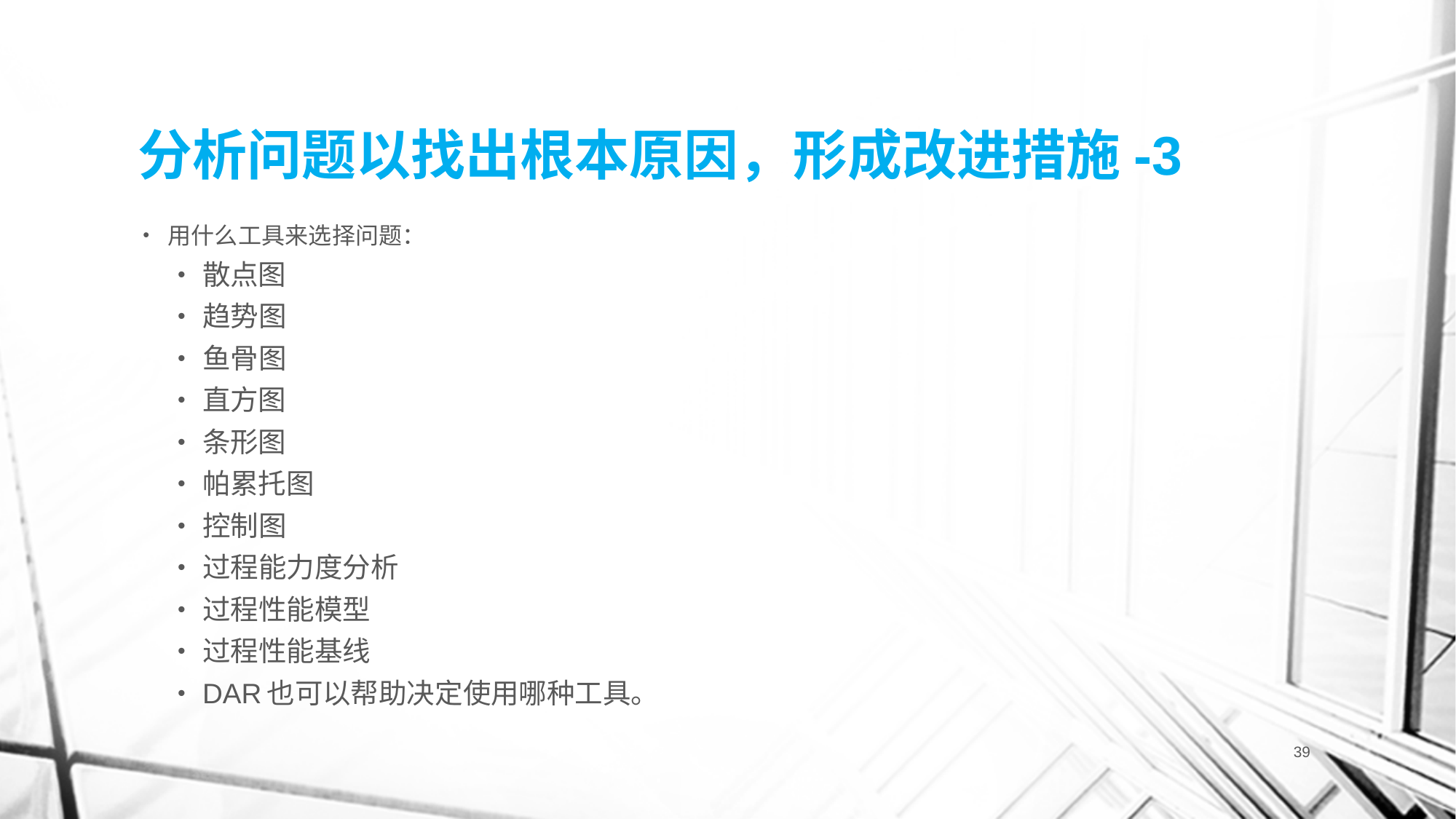

# 分析问题以找出根本原因，形成改进措施-3
用什么工具来选择问题：
散点图
趋势图
鱼骨图
直方图
条形图
帕累托图
控制图
过程能力度分析
过程性能模型
过程性能基线
DAR也可以帮助决定使用哪种工具。

39